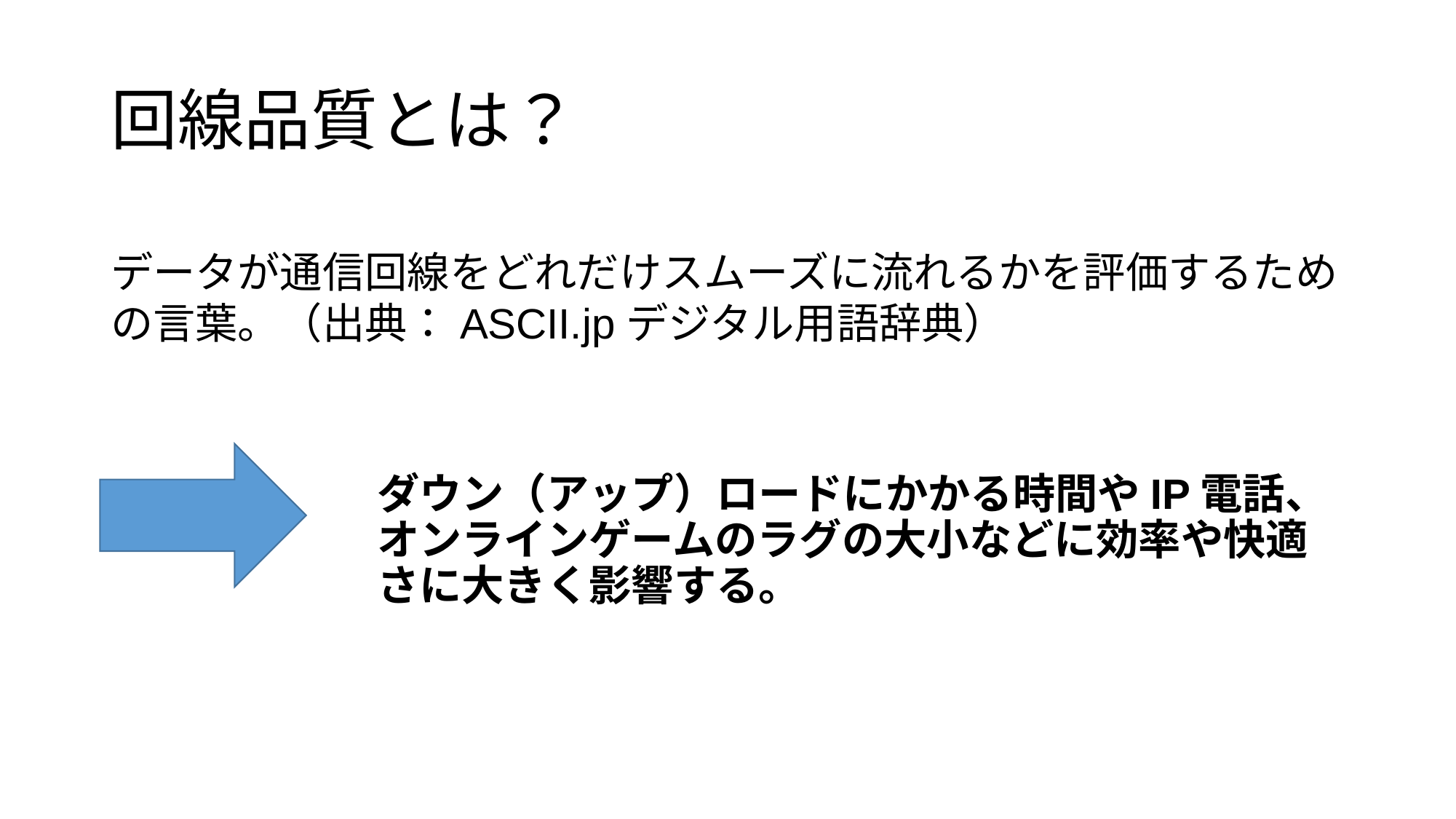

# 回線品質とは？
データが通信回線をどれだけスムーズに流れるかを評価するための言葉。（出典：ASCII.jpデジタル用語辞典）

ダウン（アップ）ロードにかかる時間やIP電話、オンラインゲームのラグの大小などに効率や快適さに大きく影響する。